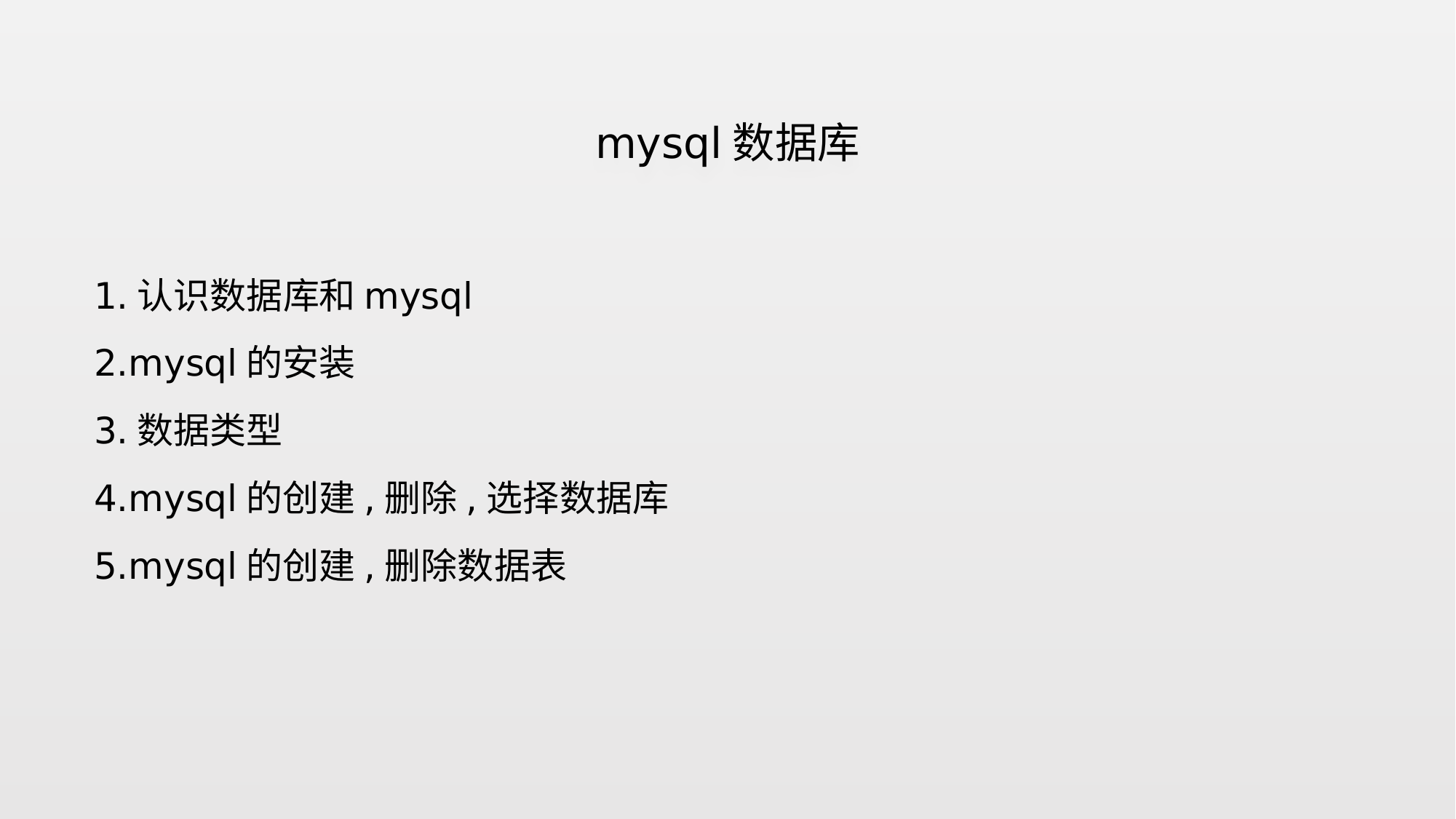

# mysql数据库
1.认识数据库和mysql
2.mysql的安装
3.数据类型
4.mysql的创建,删除,选择数据库
5.mysql的创建,删除数据表